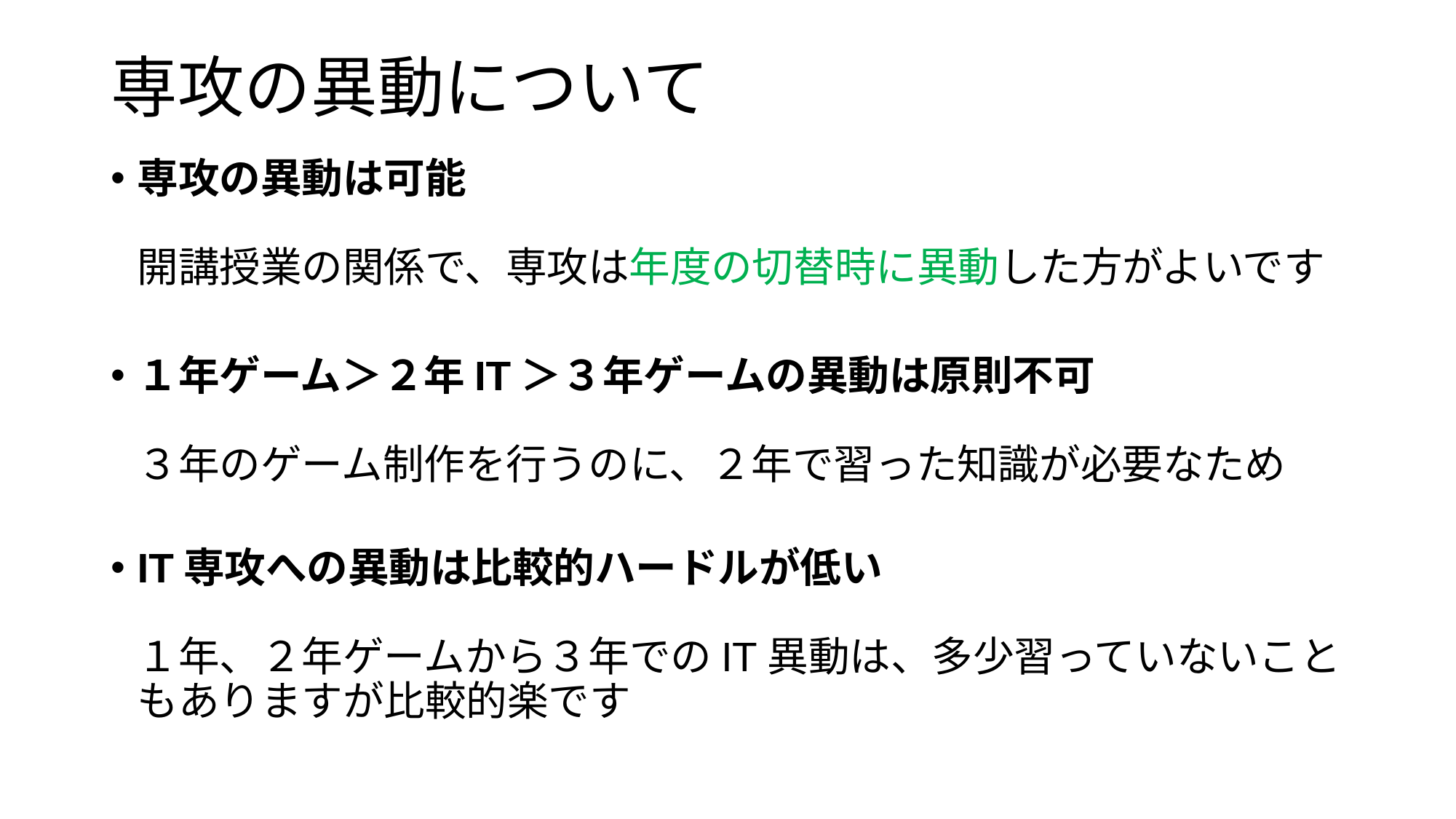

# 専攻の異動について
専攻の異動は可能
開講授業の関係で、専攻は年度の切替時に異動した方がよいです
１年ゲーム＞２年IT＞３年ゲームの異動は原則不可
３年のゲーム制作を行うのに、２年で習った知識が必要なため
IT専攻への異動は比較的ハードルが低い
１年、２年ゲームから３年でのIT異動は、多少習っていないこともありますが比較的楽です